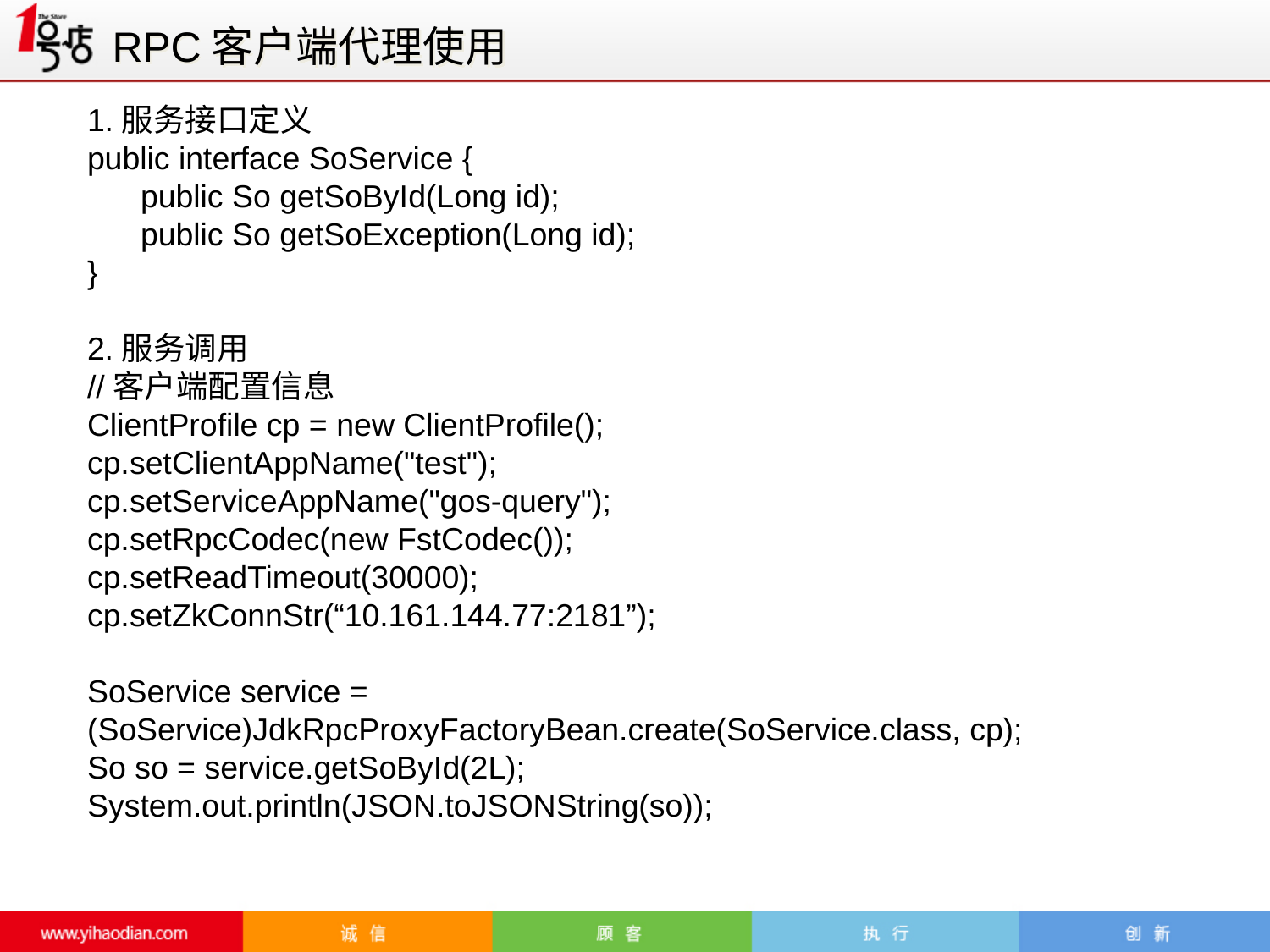

RPC客户端代理使用
1.服务接口定义
public interface SoService {
      public So getSoById(Long id);
      public So getSoException(Long id);
}

2.服务调用
//客户端配置信息
ClientProfile cp = new ClientProfile();
cp.setClientAppName("test");
cp.setServiceAppName("gos-query");
cp.setRpcCodec(new FstCodec());
cp.setReadTimeout(30000);
cp.setZkConnStr(“10.161.144.77:2181”);

SoService service =
(SoService)JdkRpcProxyFactoryBean.create(SoService.class, cp);
So so = service.getSoById(2L);
System.out.println(JSON.toJSONString(so));